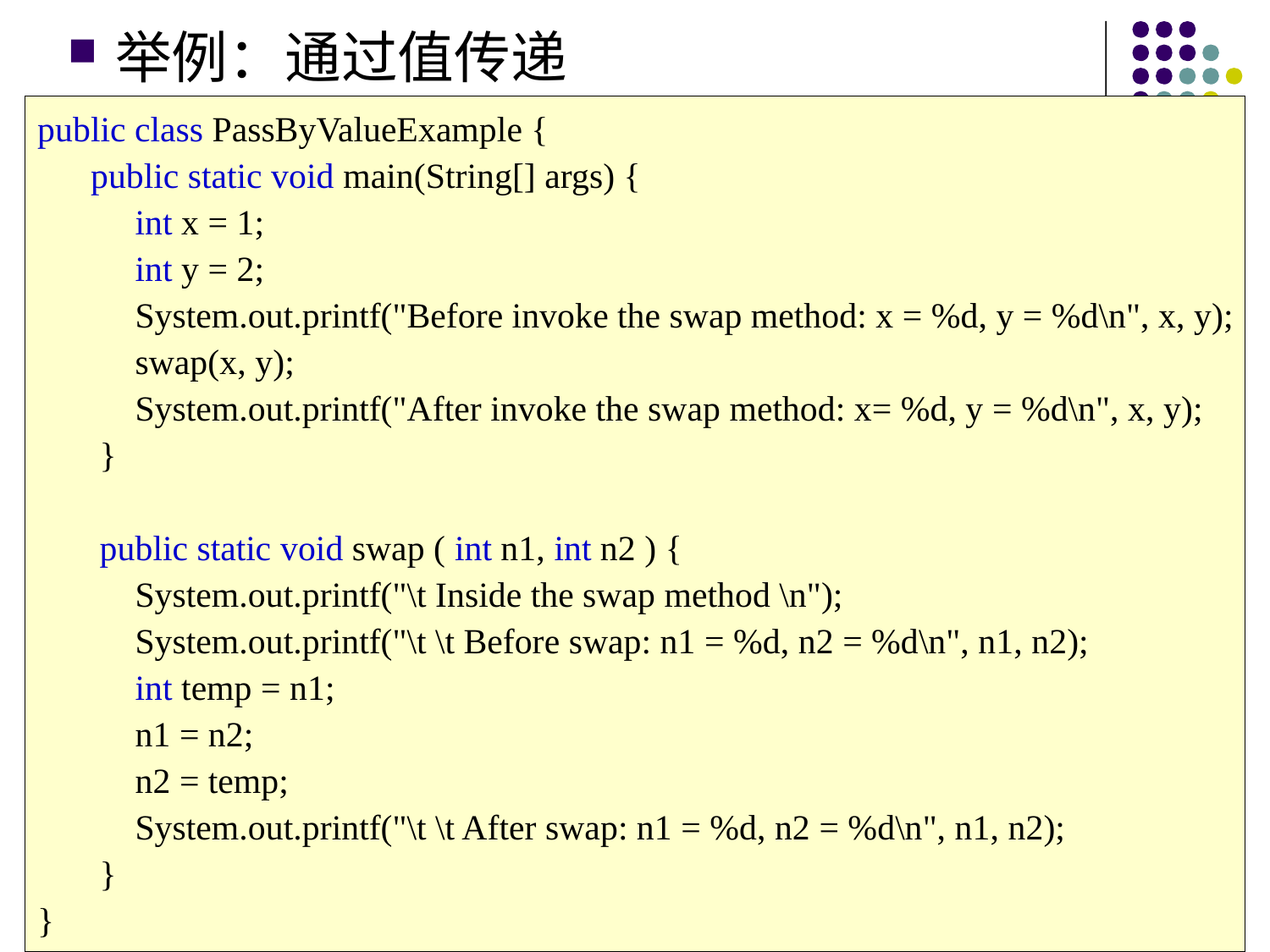

# 举例：通过值传递
public class PassByValueExample {
      public static void main(String[] args) {
           int x = 1;
           int y = 2;
           System.out.printf("Before invoke the swap method: x = %d, y = %d\n", x, y);
           swap(x, y);
           System.out.printf("After invoke the swap method: x= %d, y = %d\n", x, y);
       }

       public static void swap ( int n1, int n2 ) {
           System.out.printf("\t Inside the swap method \n");
           System.out.printf("\t \t Before swap: n1 = %d, n2 = %d\n", n1, n2);
           int temp = n1;
           n1 = n2;
           n2 = temp;
           System.out.printf("\t \t After swap: n1 = %d, n2 = %d\n", n1, n2);
       }
}